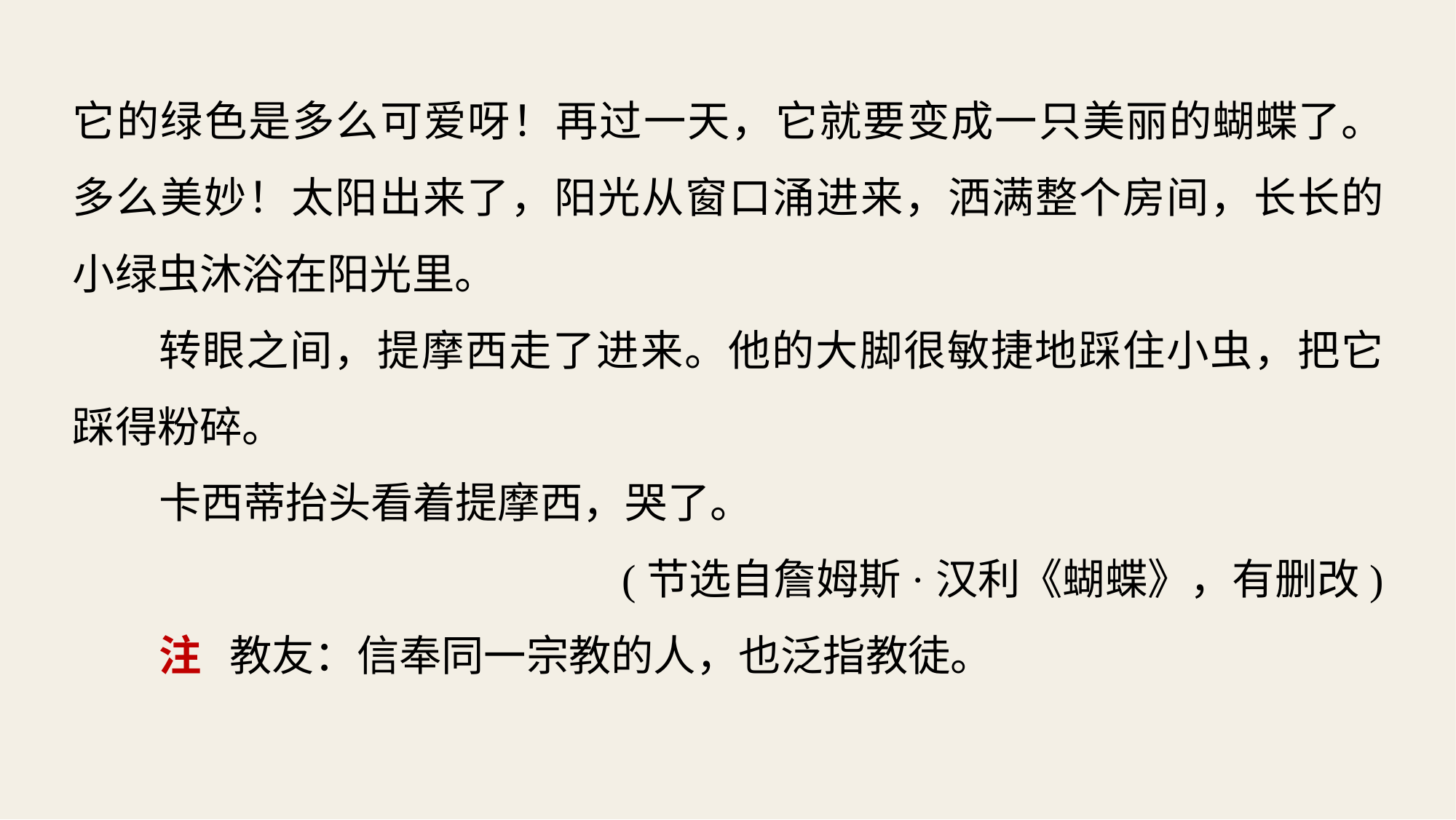

它的绿色是多么可爱呀！再过一天，它就要变成一只美丽的蝴蝶了。多么美妙！太阳出来了，阳光从窗口涌进来，洒满整个房间，长长的小绿虫沐浴在阳光里。
转眼之间，提摩西走了进来。他的大脚很敏捷地踩住小虫，把它踩得粉碎。
卡西蒂抬头看着提摩西，哭了。
(节选自詹姆斯·汉利《蝴蝶》，有删改)
注   教友：信奉同一宗教的人，也泛指教徒。